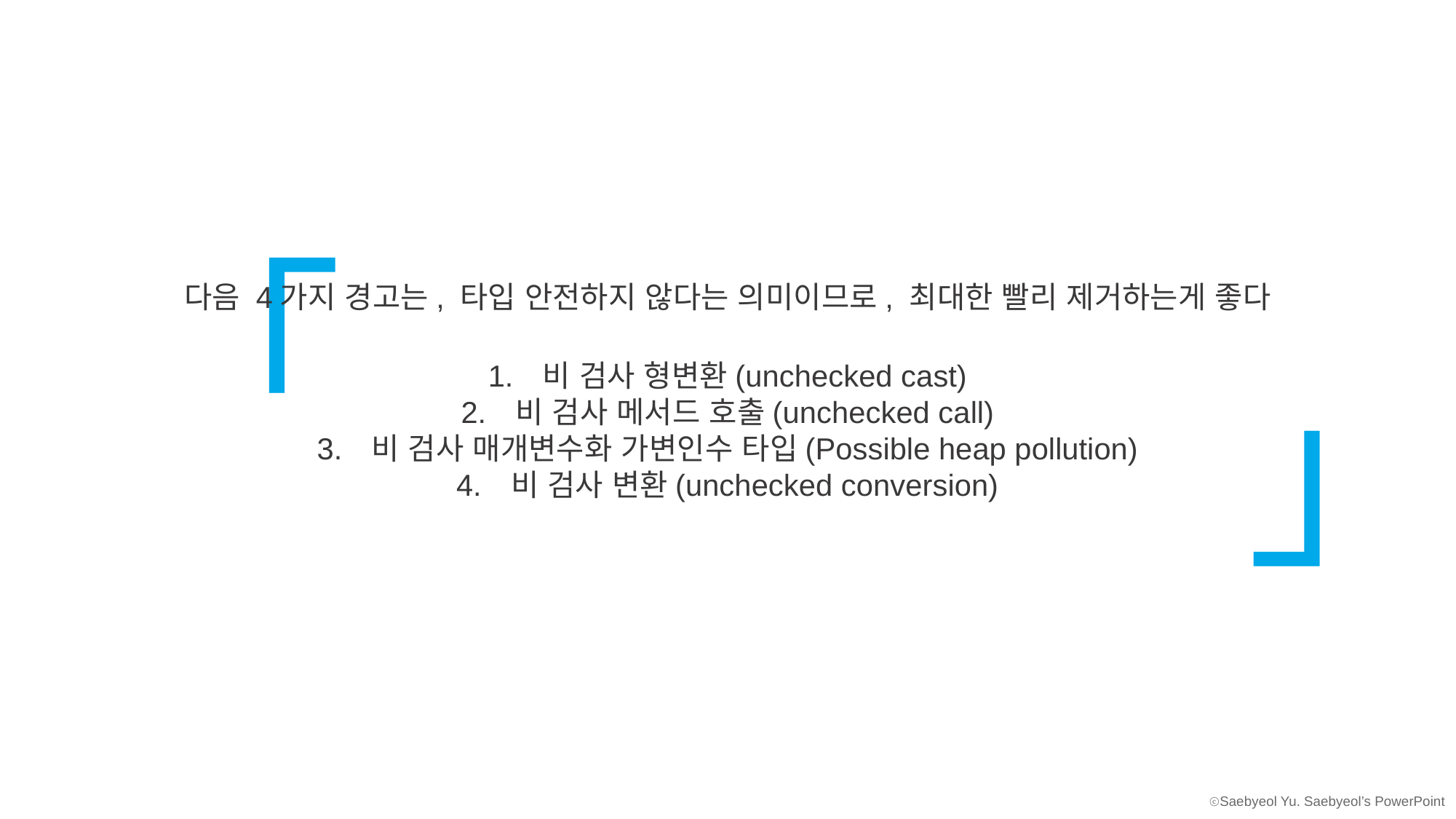

「
」
다음 4가지 경고는, 타입 안전하지 않다는 의미이므로, 최대한 빨리 제거하는게 좋다
비 검사 형변환(unchecked cast)
비 검사 메서드 호출(unchecked call)
비 검사 매개변수화 가변인수 타입(Possible heap pollution)
비 검사 변환(unchecked conversion)